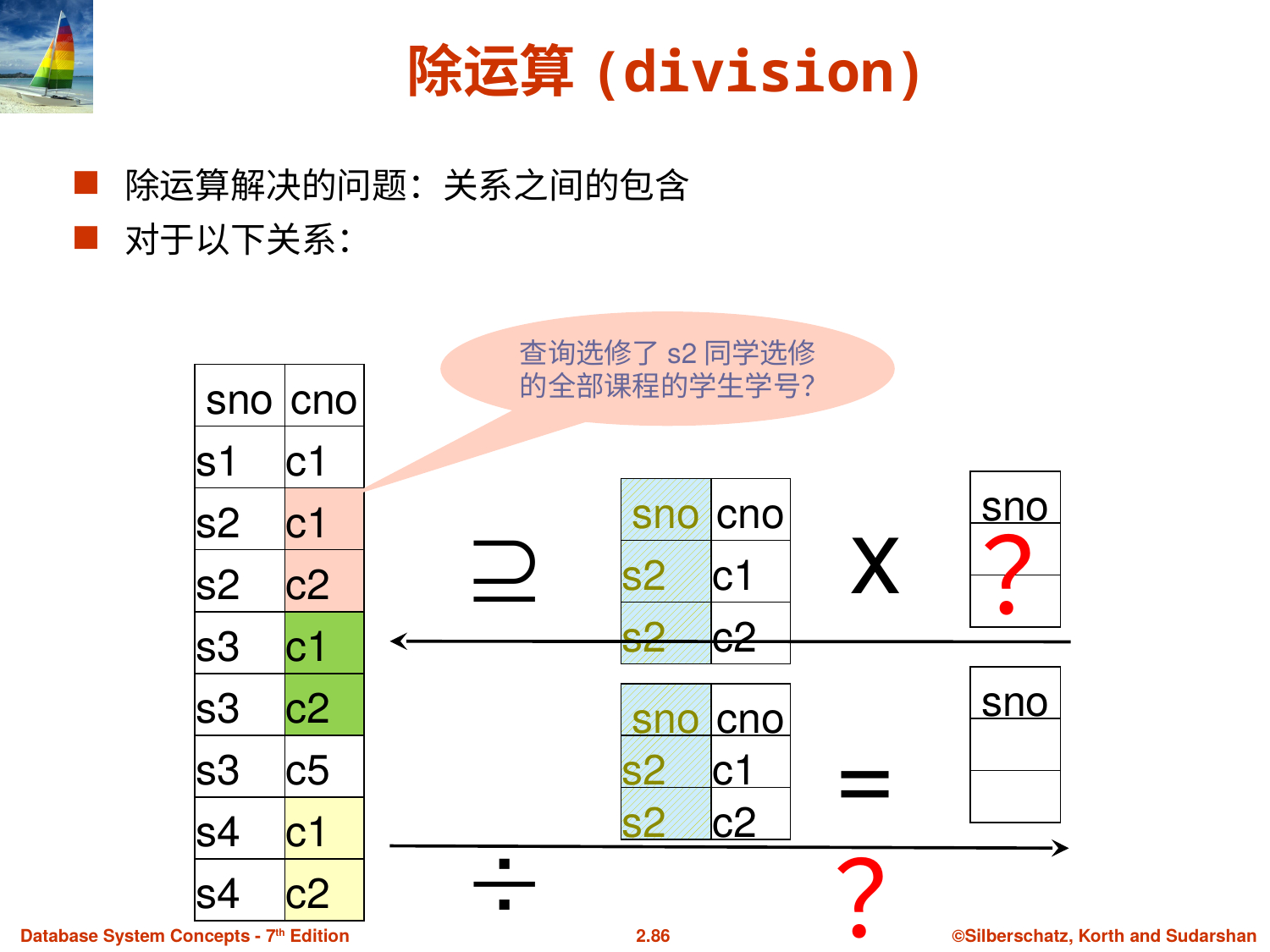

# 除运算(division)
除运算解决的问题：关系之间的包含
对于以下关系：
查询选修了s2同学选修
的全部课程的学生学号？
| sno | cno |
| --- | --- |
| s1 | c1 |
| s2 | c1 |
| s2 | c2 |
| s3 | c1 |
| s3 | c2 |
| s3 | c5 |
| s4 | c1 |
| s4 | c2 |
| sno |
| --- |
|  |
|  |
| sno | cno |
| --- | --- |
| s2 | c1 |
| s2 | c2 |
x
⊇

÷
？
| sno |
| --- |
|  |
|  |
| sno | cno |
| --- | --- |
| s2 | c1 |
| s2 | c2 |
=   ？